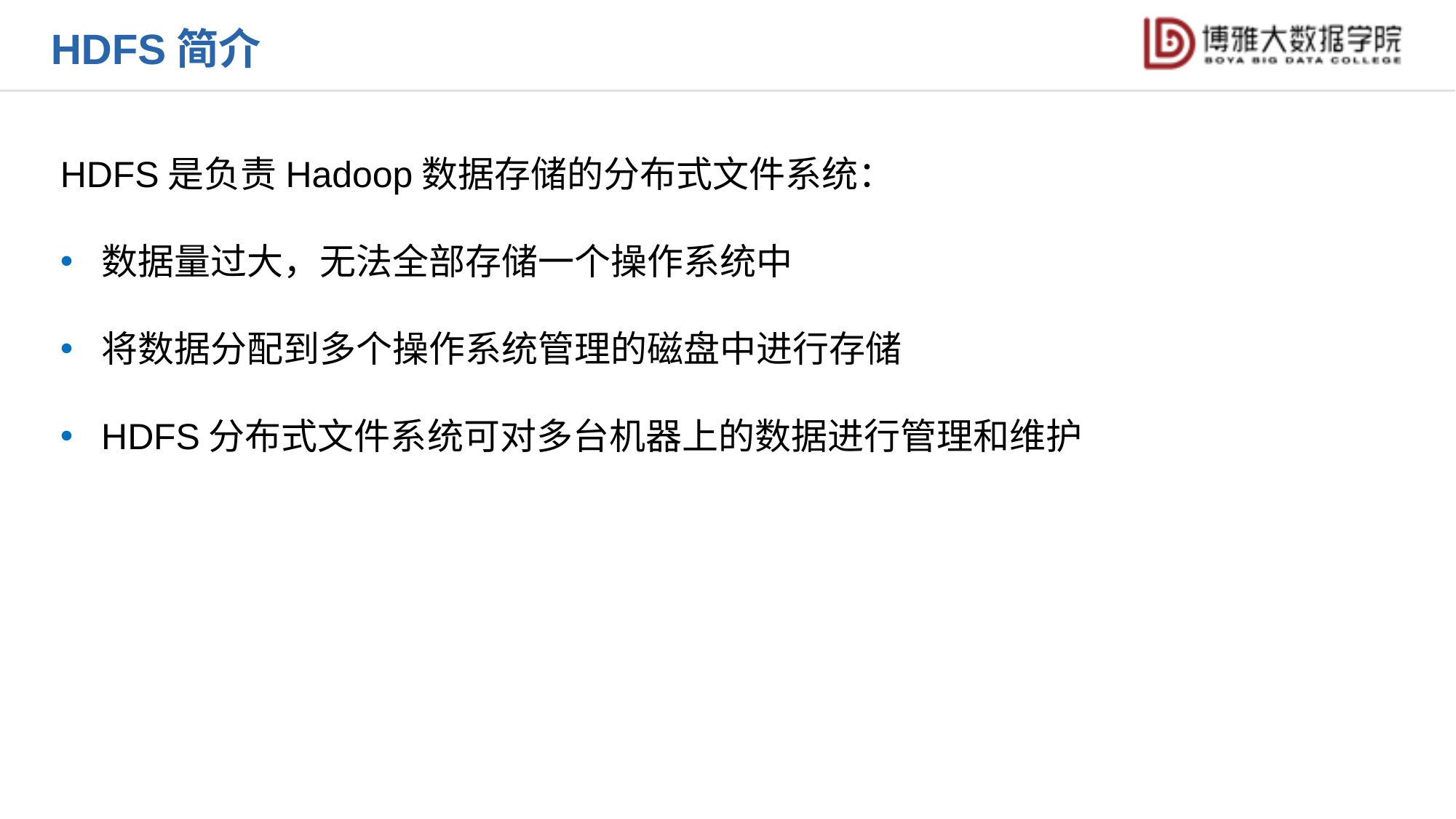

HDFS简介

HDFS是负责Hadoop数据存储的分布式文件系统：

数据量过大，无法全部存储一个操作系统中

将数据分配到多个操作系统管理的磁盘中进行存储

HDFS分布式文件系统可对多台机器上的数据进行管理和维护